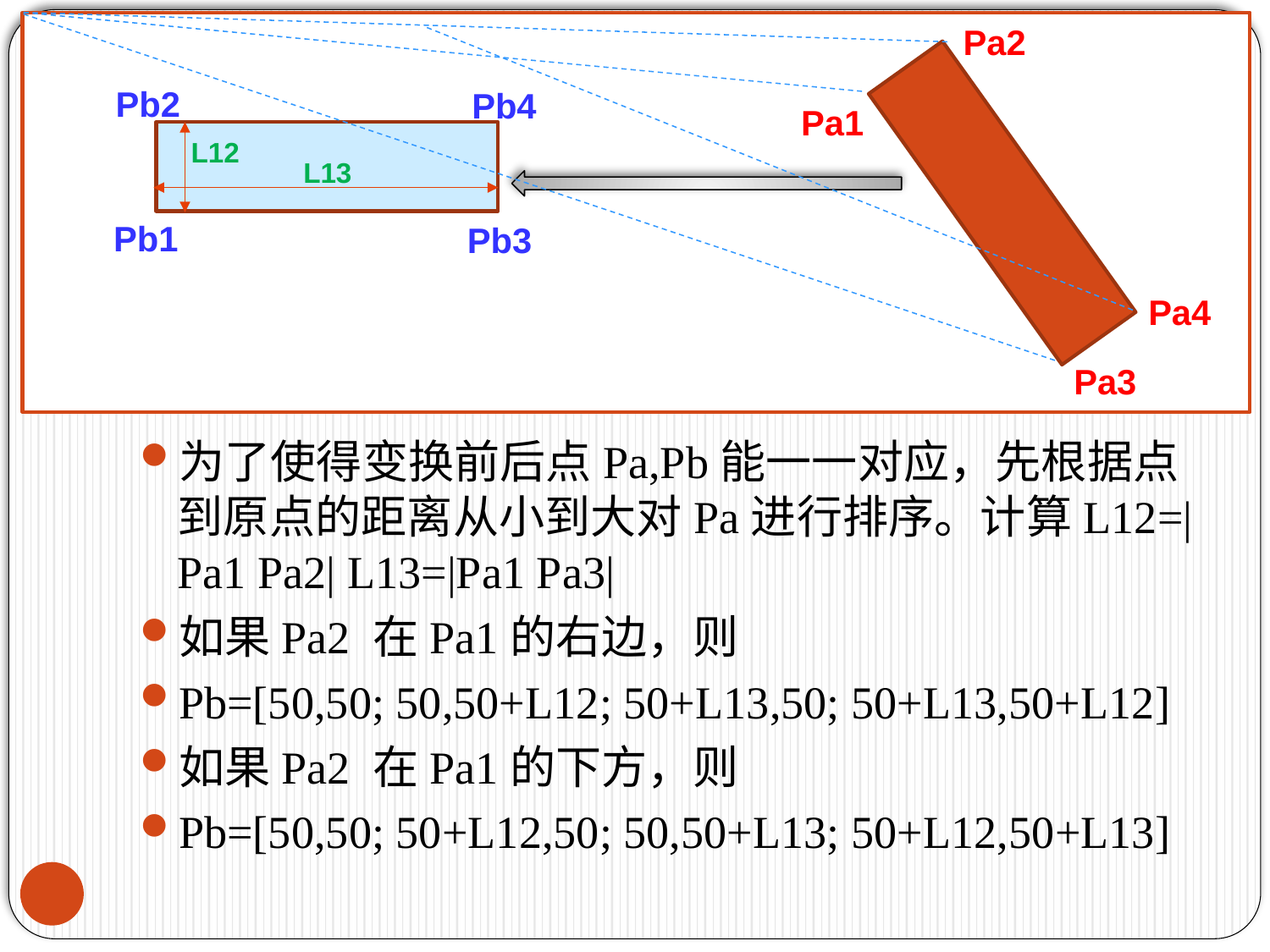

Pa2
Pb2
Pb4
Pa1

L12
L13

Pb1
Pb3
Pa4
Pa3

为了使得变换前后点Pa,Pb能一一对应，先根据点到原点的距离从小到大对Pa进行排序。计算L12=|Pa1 Pa2| L13=|Pa1 Pa3|
如果Pa2 在Pa1的右边，则
Pb=[50,50; 50,50+L12; 50+L13,50; 50+L13,50+L12]
如果Pa2 在Pa1的下方，则
Pb=[50,50; 50+L12,50; 50,50+L13; 50+L12,50+L13]

5